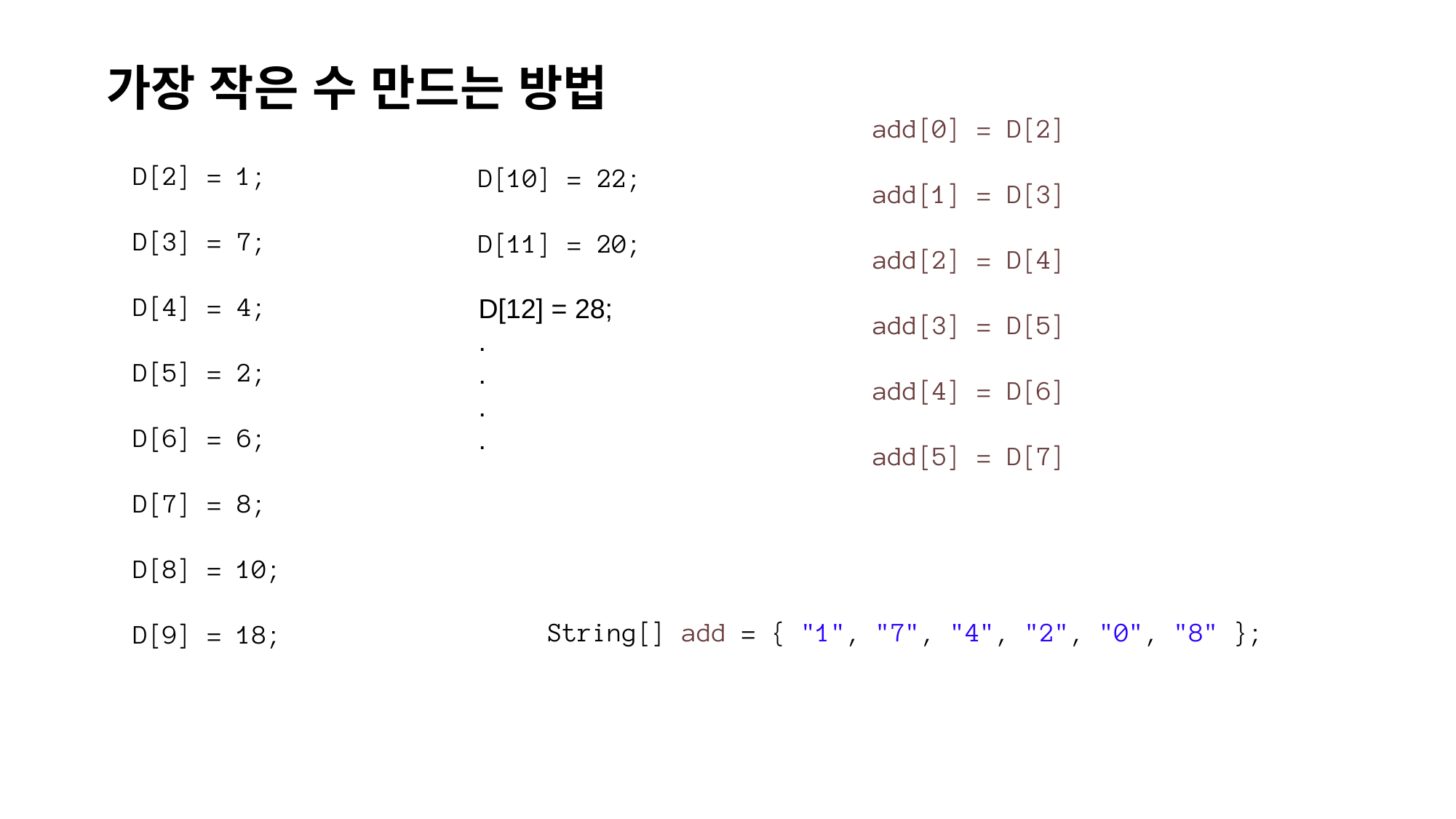

가장 작은 수 만드는 방법
add[0] = D[2]

add[1] = D[3]

add[2] = D[4]

add[3] = D[5]

add[4] = D[6]

add[5] = D[7]

D[2] = 1;

D[3] = 7;

D[4] = 4;

D[5] = 2;

D[6] = 6;

D[7] = 8;

D[8] = 10;

D[9] = 18;

D[10] = 22;

D[11] = 20;

D[12] = 28;
.
.
.
.
String[] add = { "1", "7", "4", "2", "0", "8" };